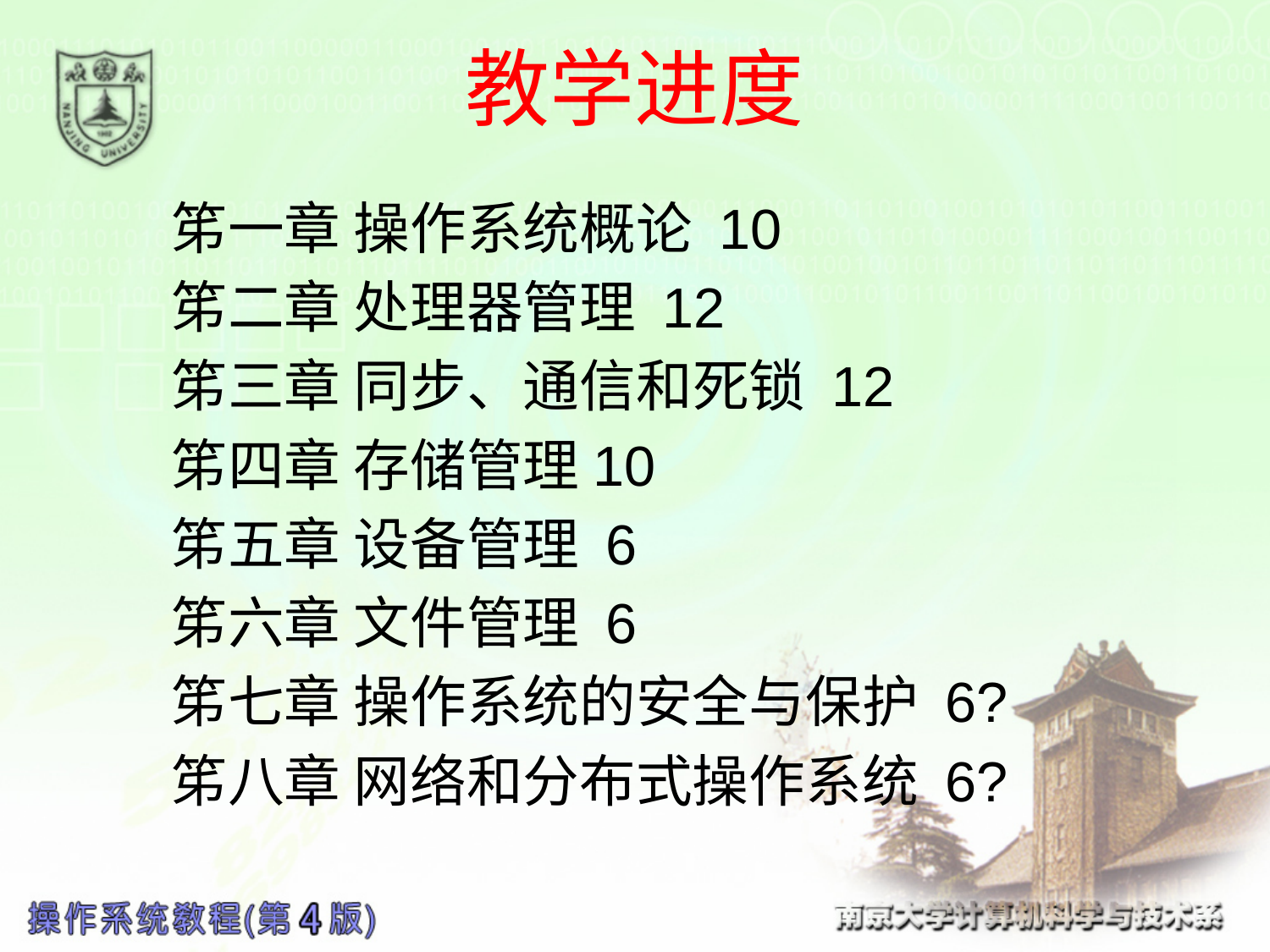

# 教学进度
笫一章 操作系统概论 10
笫二章 处理器管理 12
笫三章 同步、通信和死锁 12
笫四章 存储管理10
笫五章 设备管理 6
笫六章 文件管理 6
笫七章 操作系统的安全与保护 6?
笫八章 网络和分布式操作系统 6?